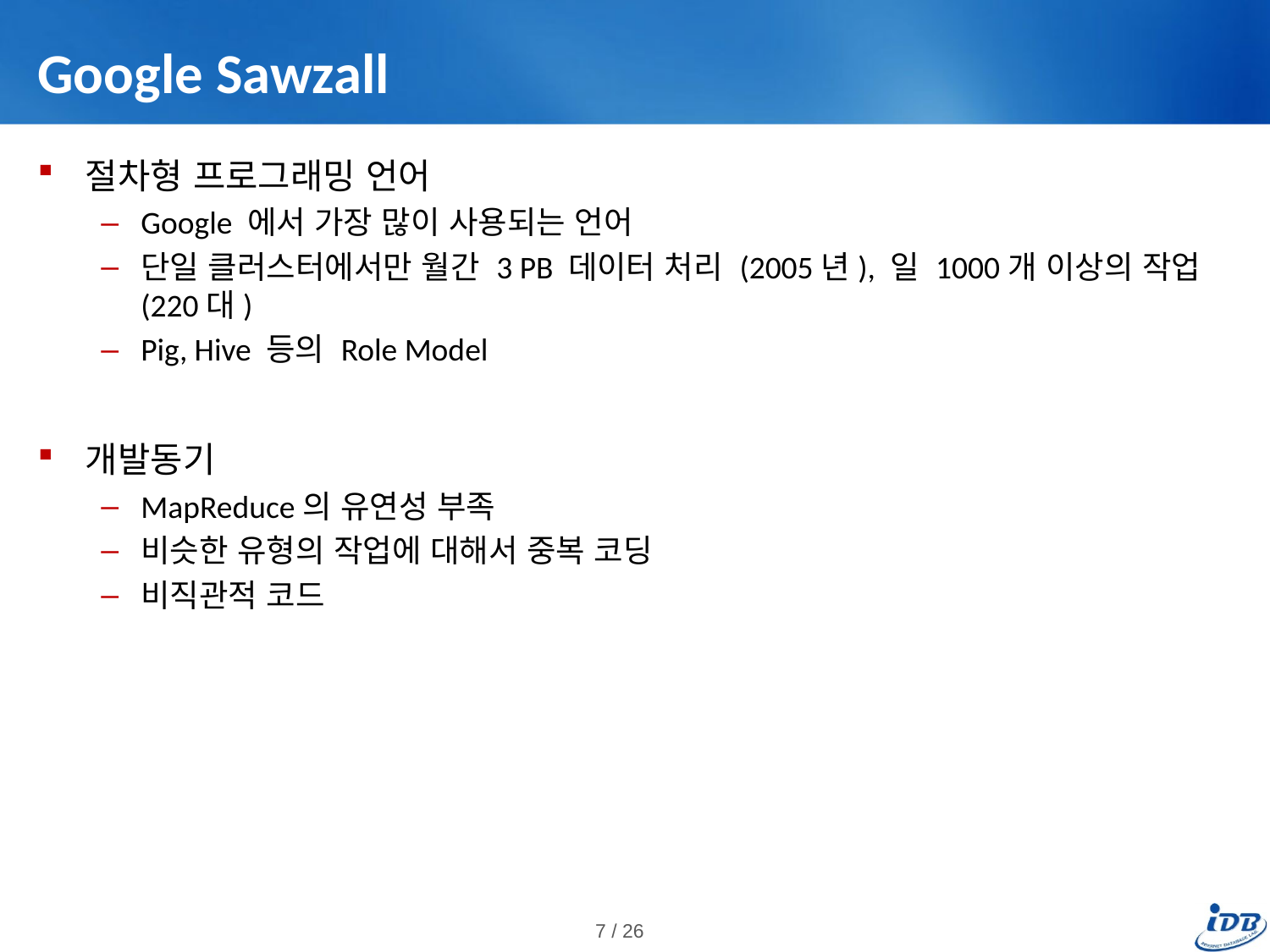

# Google Sawzall
절차형 프로그래밍 언어
Google 에서 가장 많이 사용되는 언어
단일 클러스터에서만 월간 3 PB 데이터 처리 (2005년), 일 1000개 이상의 작업 (220대)
Pig, Hive 등의 Role Model

개발동기
MapReduce의 유연성 부족
비슷한 유형의 작업에 대해서 중복 코딩
비직관적 코드